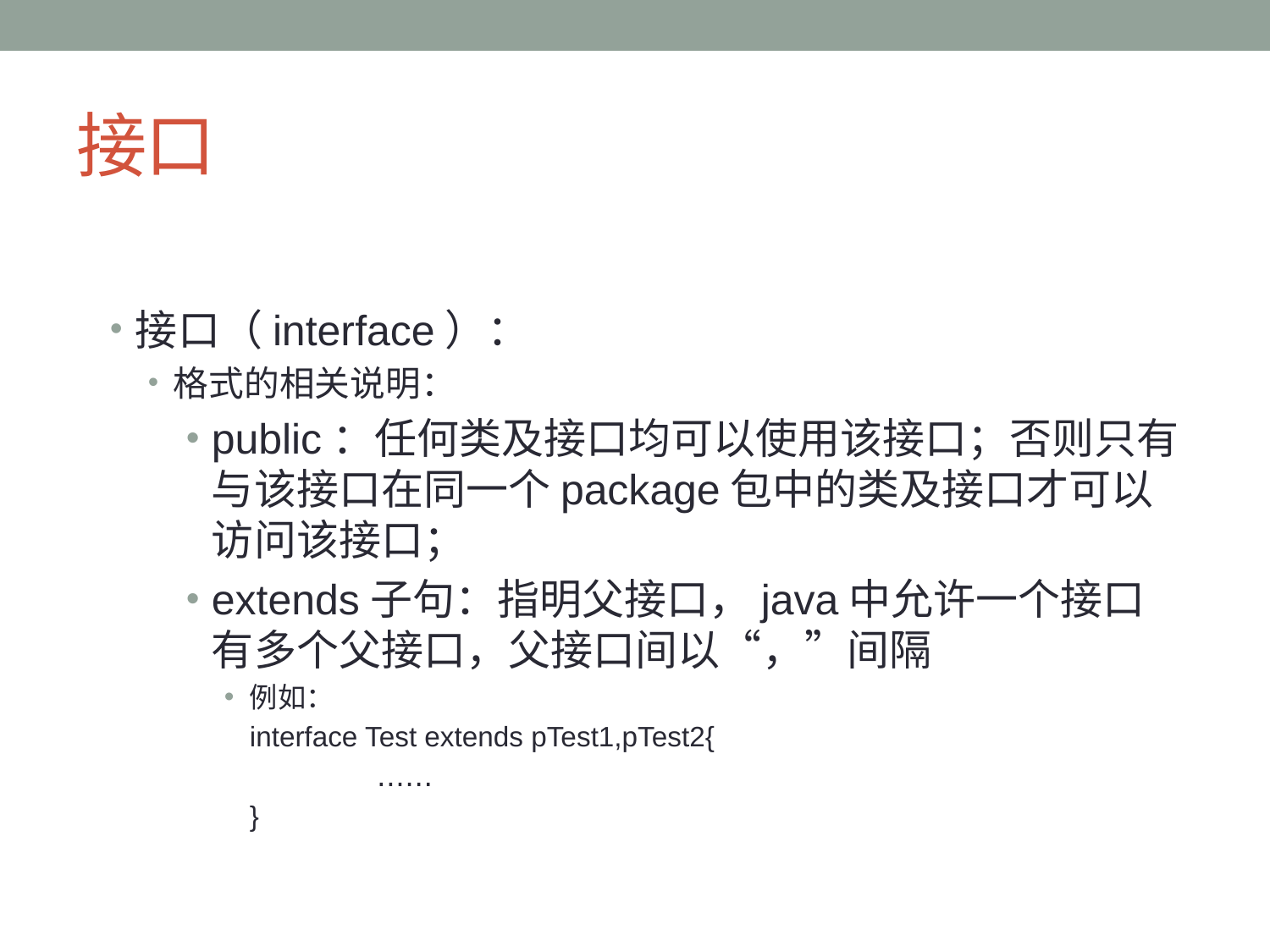

# 接口
接口（interface）：
格式的相关说明：
public：任何类及接口均可以使用该接口；否则只有与该接口在同一个package包中的类及接口才可以访问该接口；
extends子句：指明父接口，java中允许一个接口有多个父接口，父接口间以“，”间隔
例如：
	interface Test extends pTest1,pTest2{
		……
	}